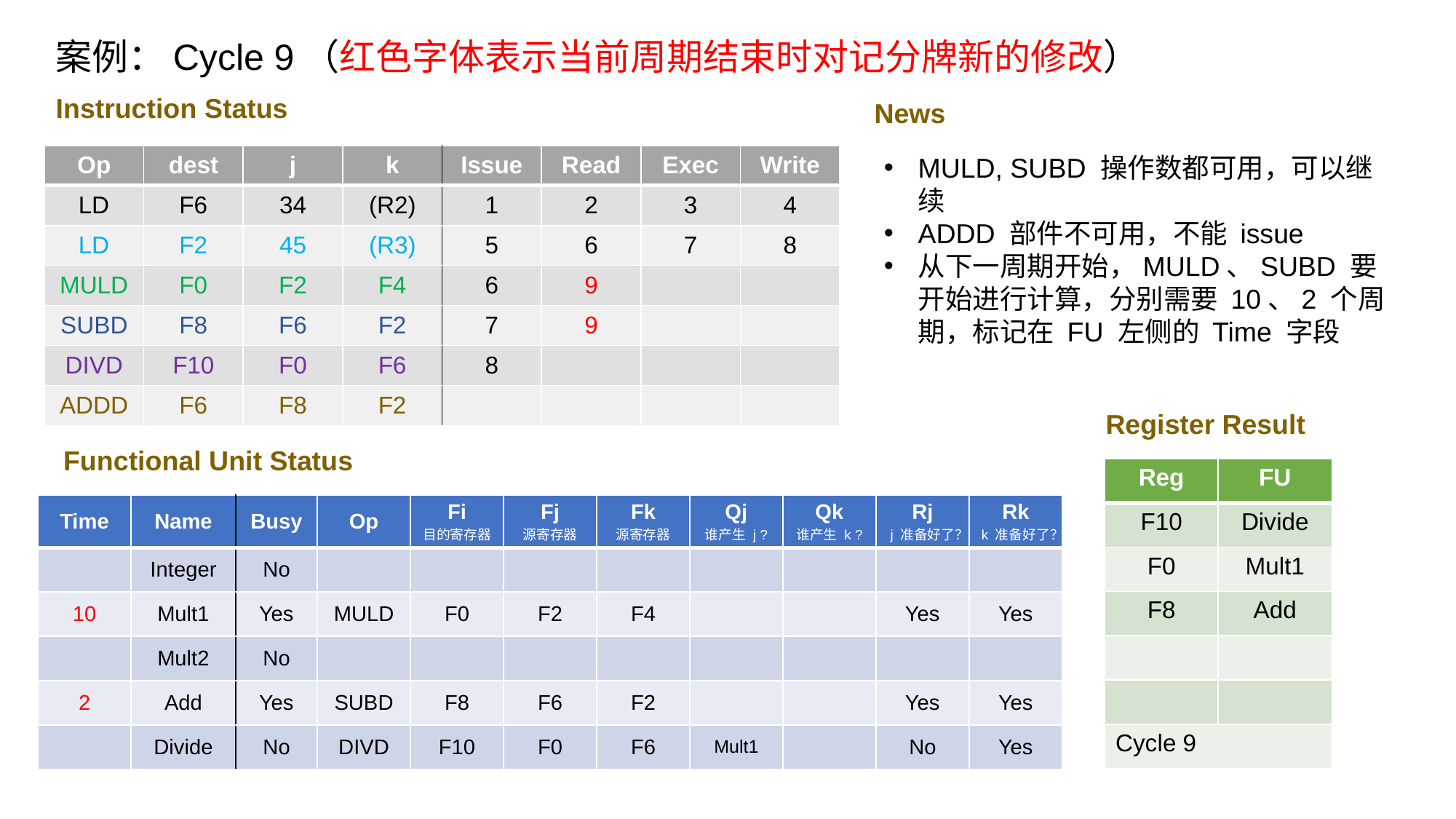

# 案例：Cycle 9（红色字体表示当前周期结束时对记分牌新的修改）
Instruction Status
News
| Op | dest | j | k | Issue | Read | Exec | Write |
| --- | --- | --- | --- | --- | --- | --- | --- |
| LD | F6 | 34 | (R2) | 1 | 2 | 3 | 4 |
| LD | F2 | 45 | (R3) | 5 | 6 | 7 | 8 |
| MULD | F0 | F2 | F4 | 6 | 9 |  |  |
| SUBD | F8 | F6 | F2 | 7 | 9 |  |  |
| DIVD | F10 | F0 | F6 | 8 |  |  |  |
| ADDD | F6 | F8 | F2 |  |  |  |  |
MULD, SUBD 操作数都可用，可以继续
ADDD 部件不可用，不能 issue
从下一周期开始，MULD、SUBD 要开始进行计算，分别需要 10、2 个周期，标记在 FU 左侧的 Time 字段
Register Result
Functional Unit Status
| Reg | FU |
| --- | --- |
| F10 | Divide |
| F0 | Mult1 |
| F8 | Add |
|  |  |
|  |  |
| Cycle 9 |  |
| Time | Name | Busy | Op | Fi 目的寄存器 | Fj 源寄存器 | Fk 源寄存器 | Qj 谁产生 j ? | Qk 谁产生 k ? | Rj j 准备好了？ | Rk k 准备好了？ |
| --- | --- | --- | --- | --- | --- | --- | --- | --- | --- | --- |
|  | Integer | No |  |  |  |  |  |  |  |  |
| 10 | Mult1 | Yes | MULD | F0 | F2 | F4 |  |  | Yes | Yes |
|  | Mult2 | No |  |  |  |  |  |  |  |  |
| 2 | Add | Yes | SUBD | F8 | F6 | F2 |  |  | Yes | Yes |
|  | Divide | No | DIVD | F10 | F0 | F6 | Mult1 |  | No | Yes |